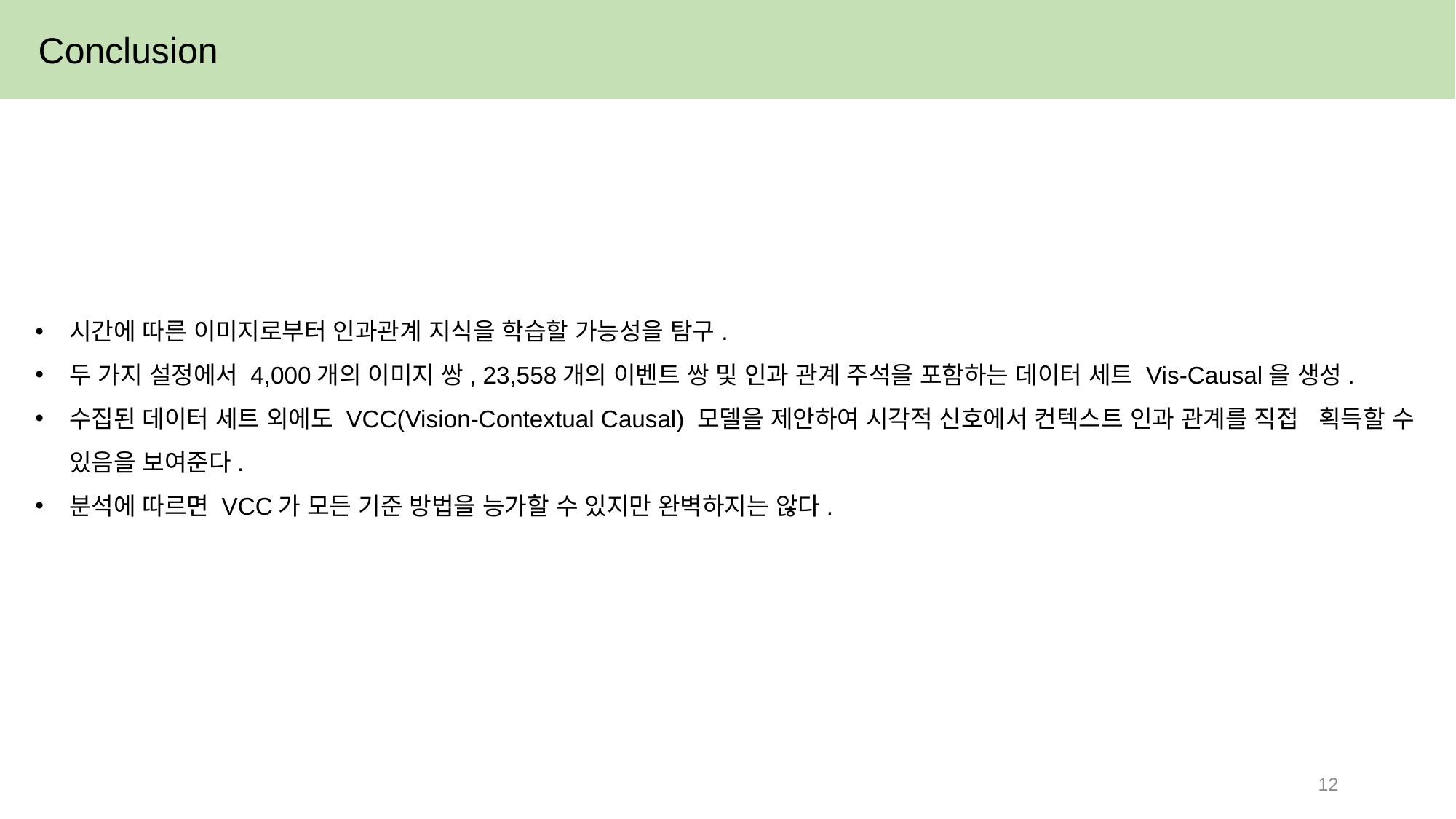

Conclusion
시간에 따른 이미지로부터 인과관계 지식을 학습할 가능성을 탐구.
두 가지 설정에서 4,000개의 이미지 쌍, 23,558개의 이벤트 쌍 및 인과 관계 주석을 포함하는 데이터 세트 Vis-Causal을 생성.
수집된 데이터 세트 외에도 VCC(Vision-Contextual Causal) 모델을 제안하여 시각적 신호에서 컨텍스트 인과 관계를 직접   획득할 수 있음을 보여준다.
분석에 따르면 VCC가 모든 기준 방법을 능가할 수 있지만 완벽하지는 않다.
12